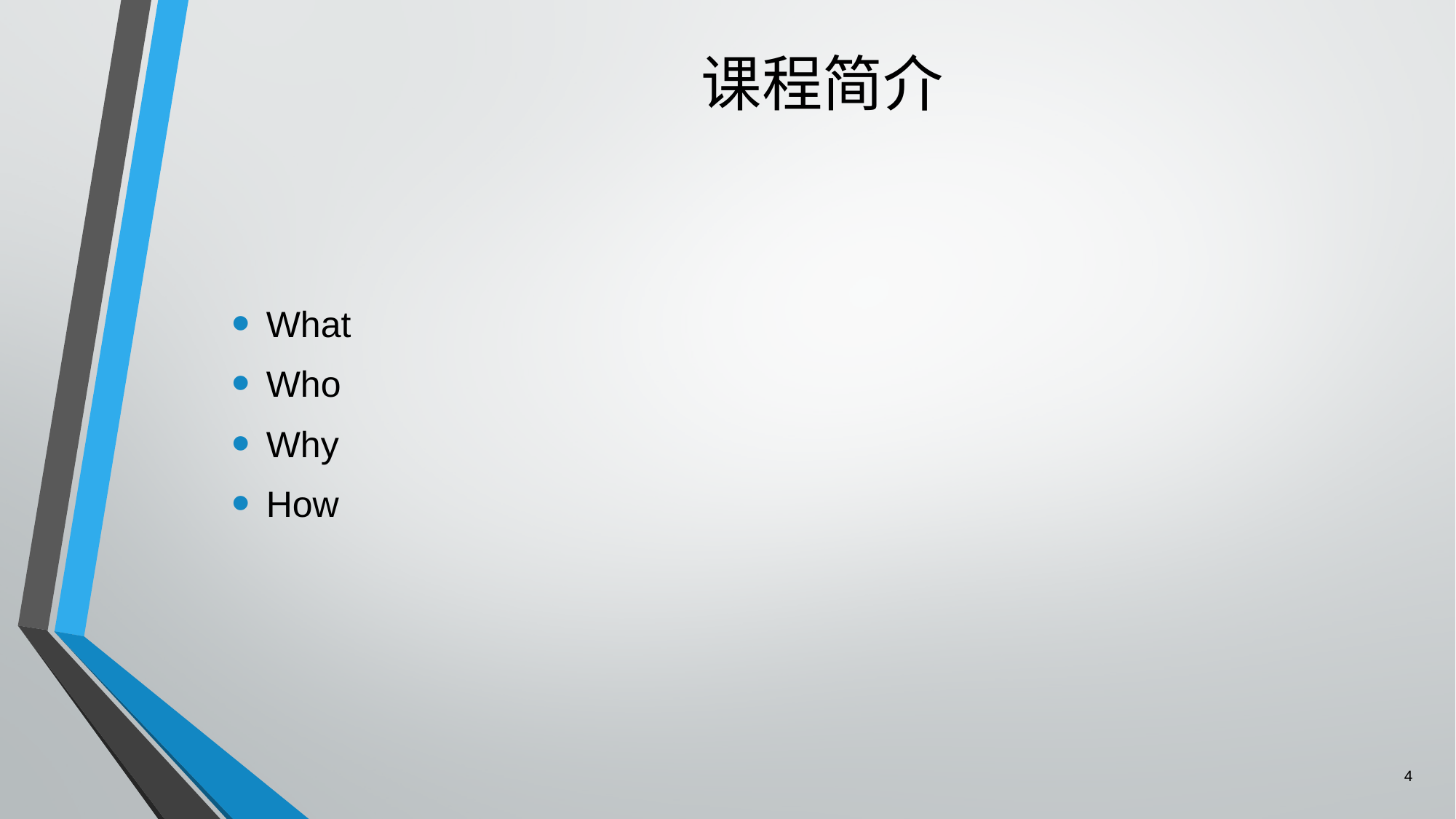

# 课程简介
What
Who
Why
How

4